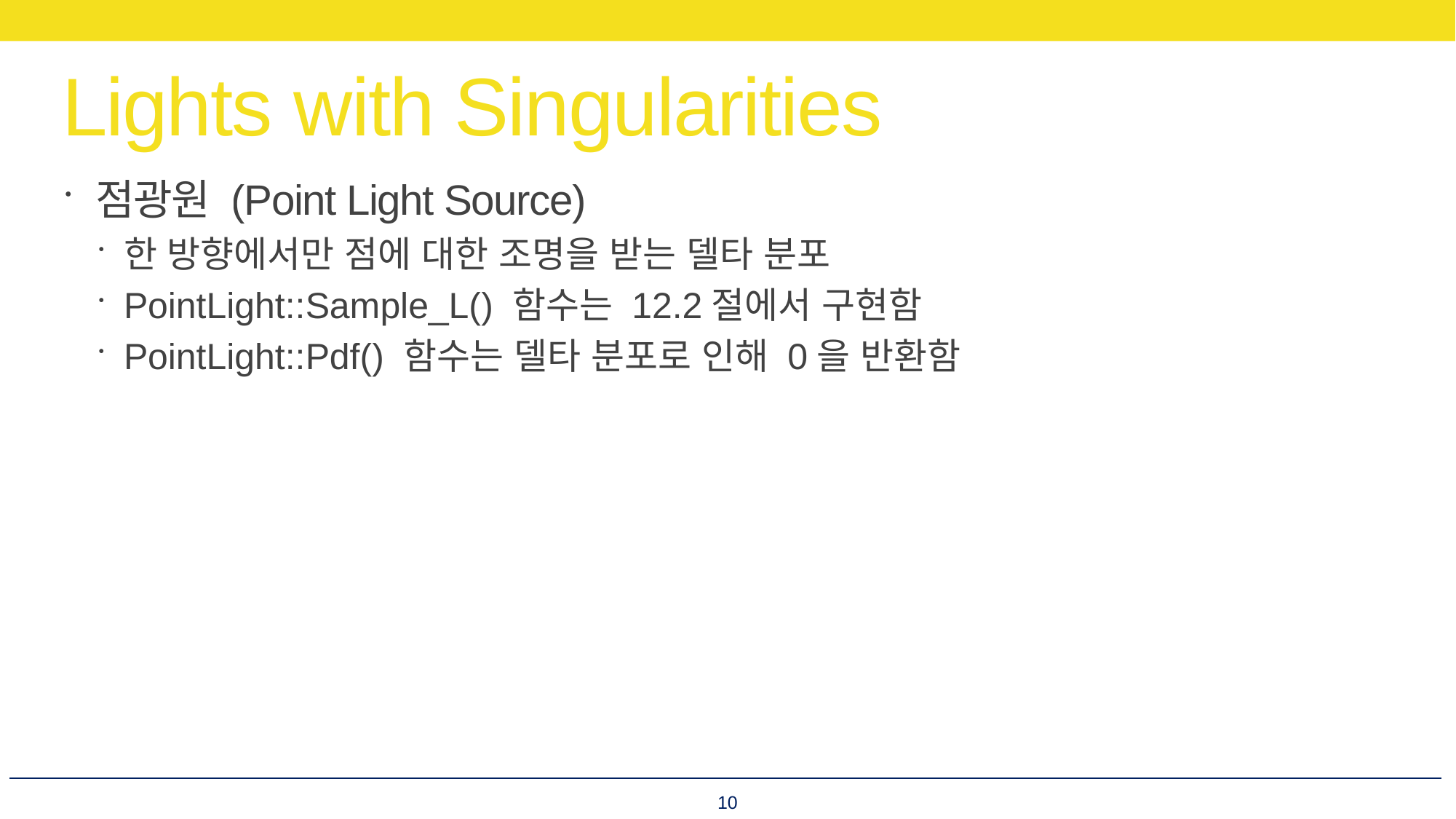

# Lights with Singularities
점광원 (Point Light Source)
한 방향에서만 점에 대한 조명을 받는 델타 분포
PointLight::Sample_L() 함수는 12.2절에서 구현함
PointLight::Pdf() 함수는 델타 분포로 인해 0을 반환함
10